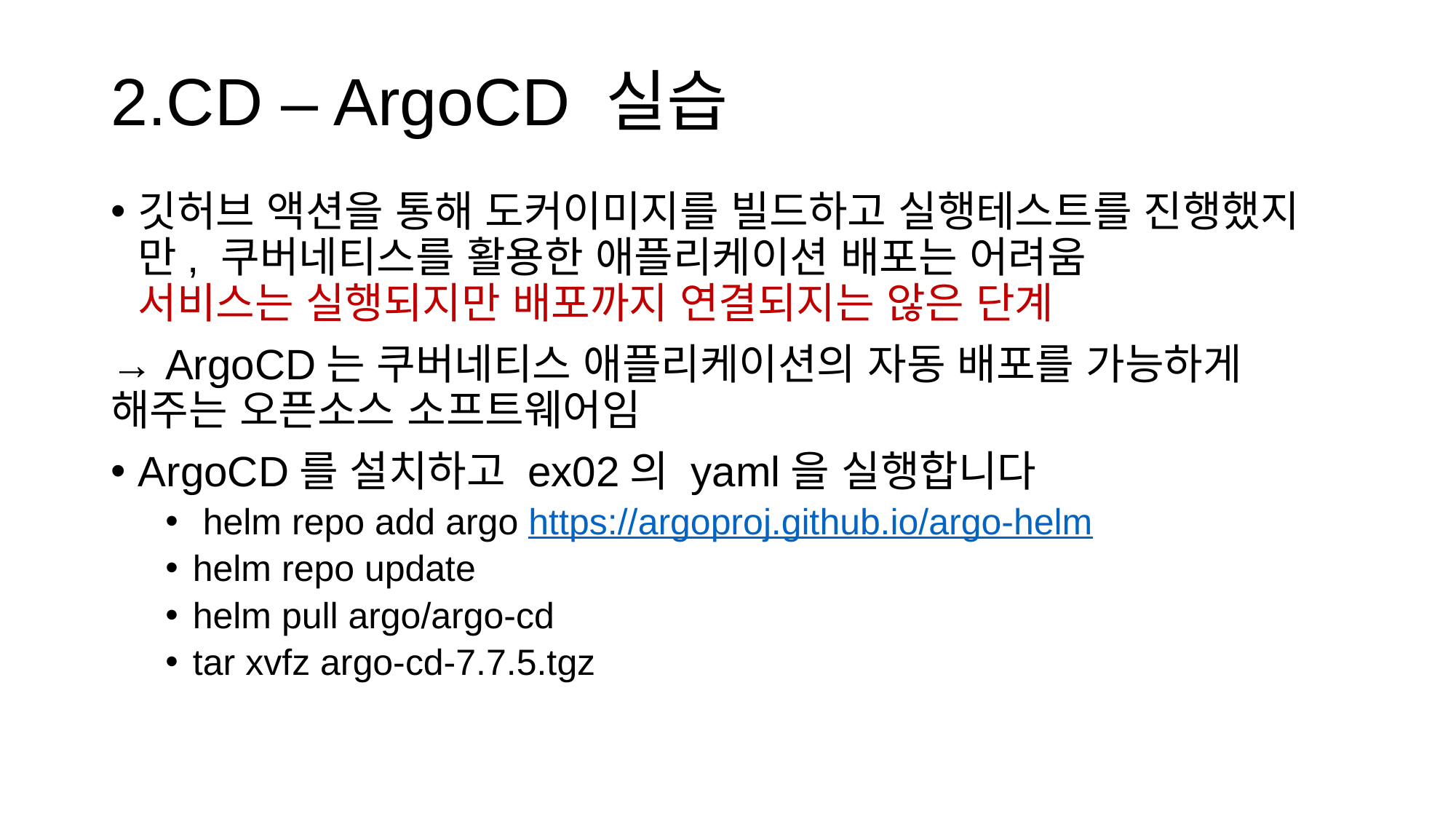

# 2.CD – ArgoCD 실습
깃허브 액션을 통해 도커이미지를 빌드하고 실행테스트를 진행했지만, 쿠버네티스를 활용한 애플리케이션 배포는 어려움
서비스는 실행되지만 배포까지 연결되지는 않은 단계
→ ArgoCD는 쿠버네티스 애플리케이션의 자동 배포를 가능하게 해주는 오픈소스 소프트웨어임
ArgoCD를 설치하고 ex02의 yaml을 실행합니다
 helm repo add argo https://argoproj.github.io/argo-helm
helm repo update
helm pull argo/argo-cd
tar xvfz argo-cd-7.7.5.tgz